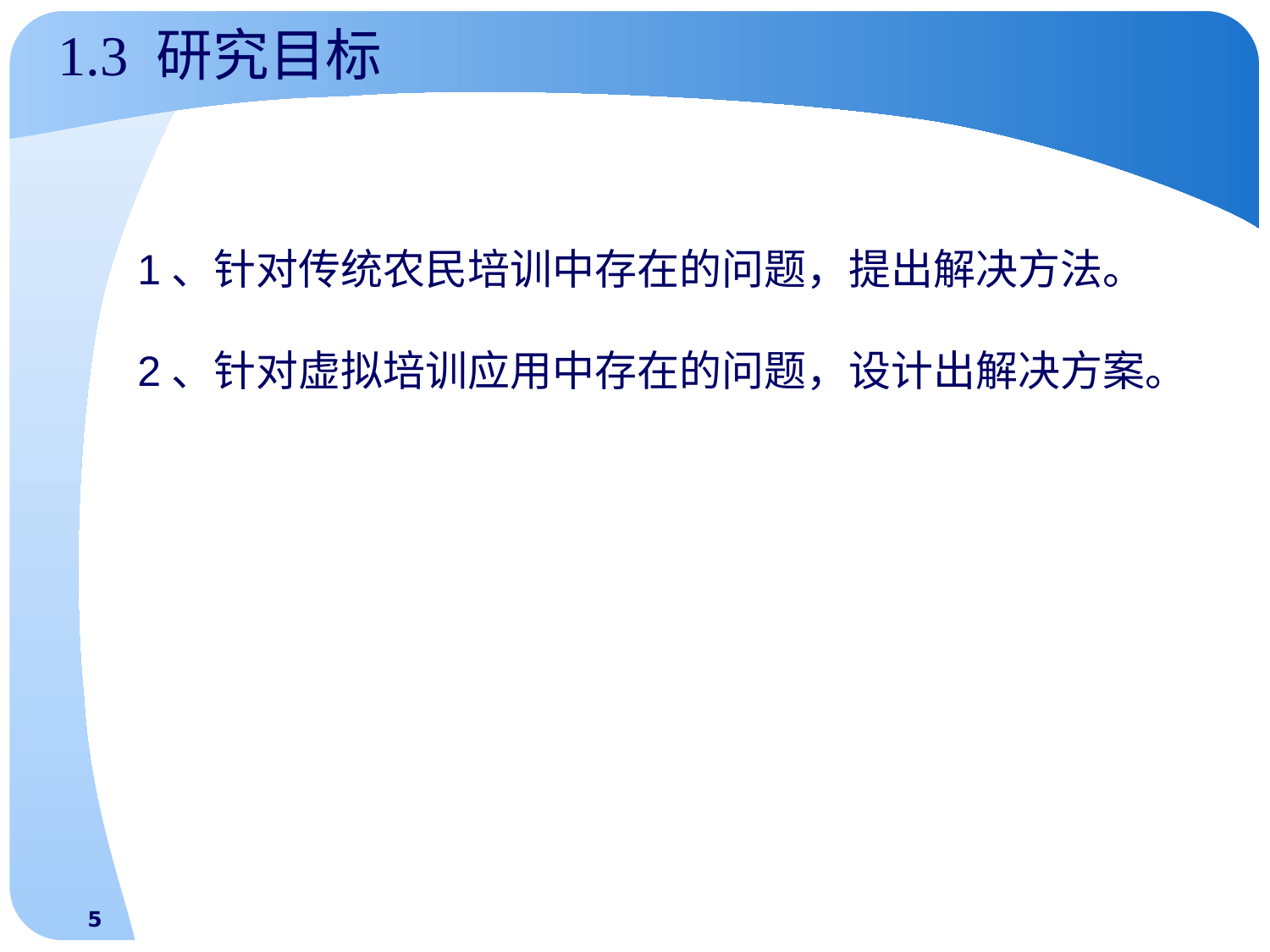

# 1.3 研究目标
1、针对传统农民培训中存在的问题，提出解决方法。

2、针对虚拟培训应用中存在的问题，设计出解决方案。
5